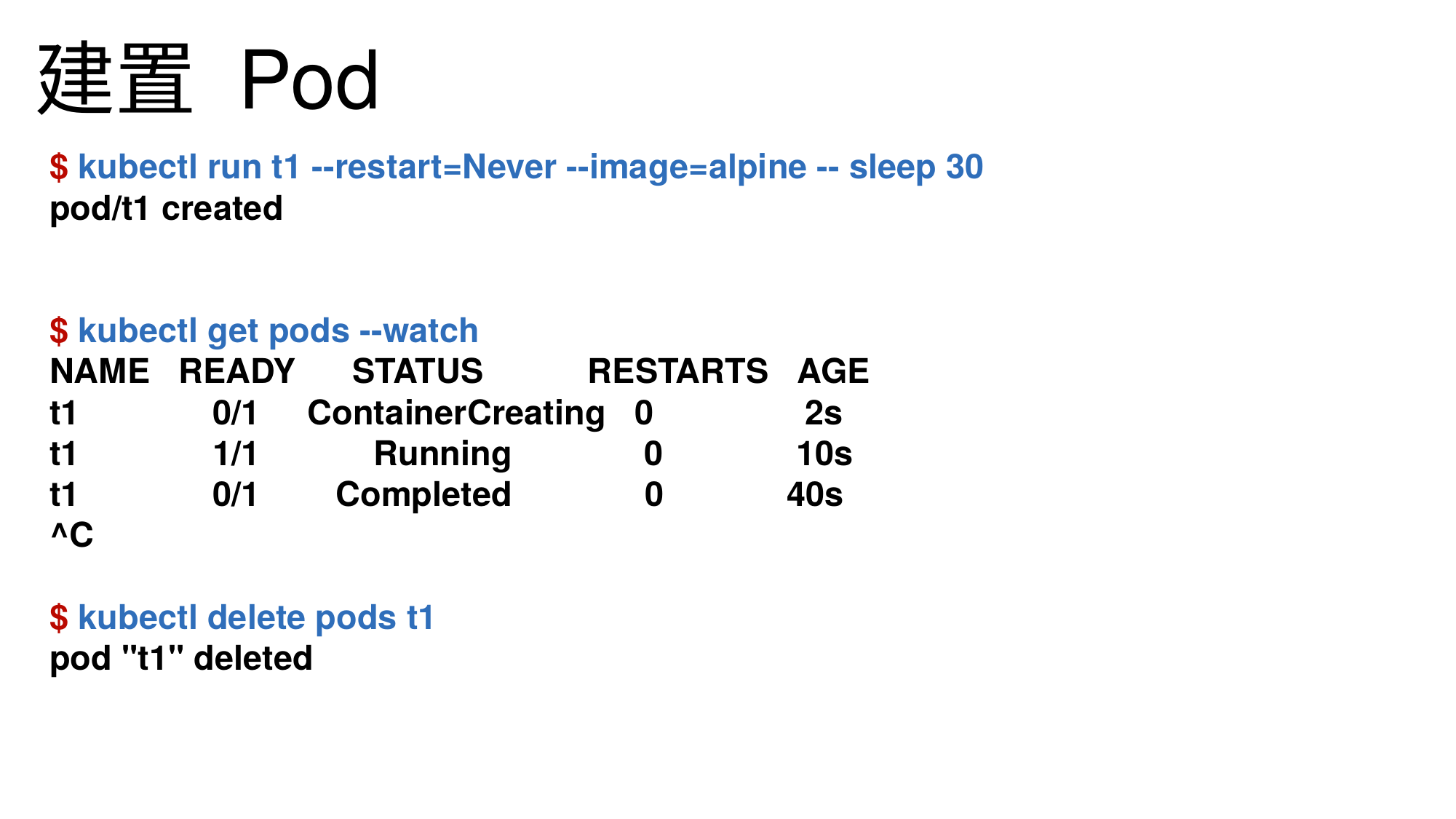

# 建置 Pod
$ kubectl run t1 --restart=Never --image=alpine -- sleep 30
pod/t1 created

$ kubectl get pods --watch
NAME   READY      STATUS           RESTARTS   AGE
t1              0/1     ContainerCreating   0                2s
t1              1/1            Running              0              10s
t1              0/1        Completed              0             40s
^C

$ kubectl delete pods t1
pod "t1" deleted